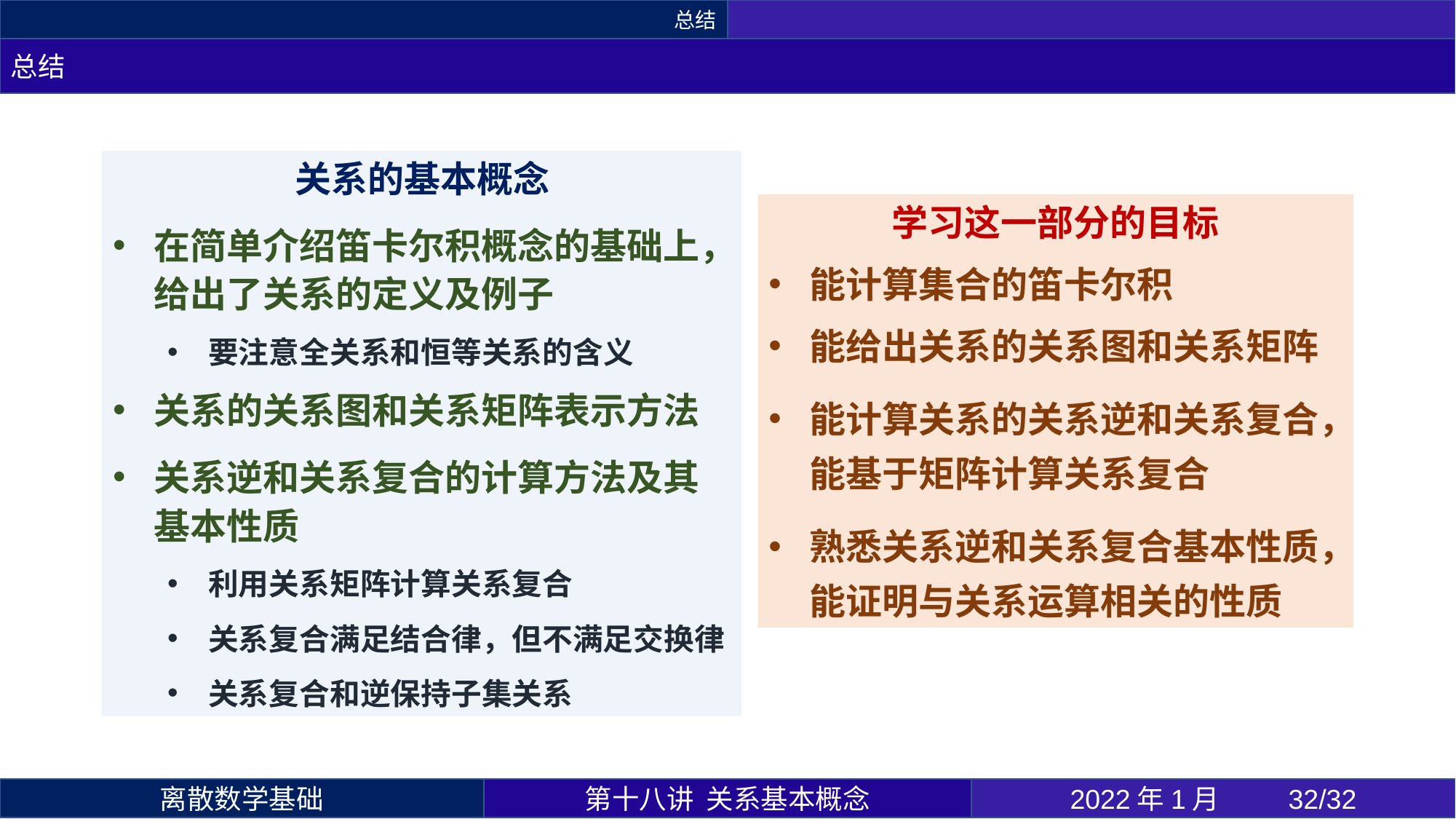

总结
总结
关系的基本概念
在简单介绍笛卡尔积概念的基础上，给出了关系的定义及例子
要注意全关系和恒等关系的含义
关系的关系图和关系矩阵表示方法
关系逆和关系复合的计算方法及其基本性质
利用关系矩阵计算关系复合
关系复合满足结合律，但不满足交换律
关系复合和逆保持子集关系
学习这一部分的目标
能计算集合的笛卡尔积
能给出关系的关系图和关系矩阵
能计算关系的关系逆和关系复合，能基于矩阵计算关系复合
熟悉关系逆和关系复合基本性质，能证明与关系运算相关的性质
第十八讲  关系基本概念
2022年1月 	32/32
离散数学基础